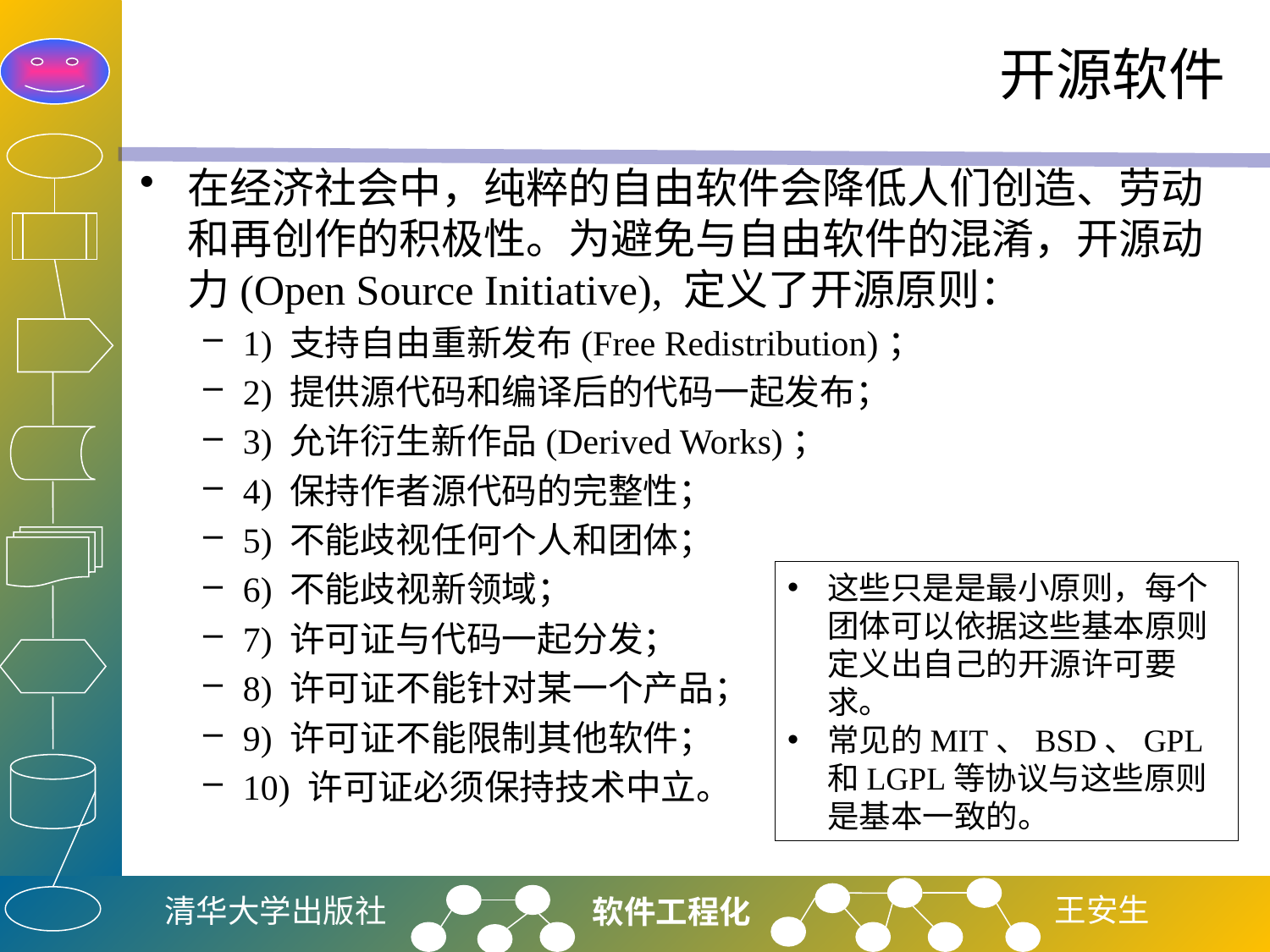

# 开源软件
在经济社会中，纯粹的自由软件会降低人们创造、劳动和再创作的积极性。为避免与自由软件的混淆，开源动力(Open Source Initiative), 定义了开源原则：
1) 支持自由重新发布(Free Redistribution)；
2) 提供源代码和编译后的代码一起发布；
3) 允许衍生新作品(Derived Works)；
4) 保持作者源代码的完整性；
5) 不能歧视任何个人和团体；
6) 不能歧视新领域；
7) 许可证与代码一起分发；
8) 许可证不能针对某一个产品；
9) 许可证不能限制其他软件；
10) 许可证必须保持技术中立。
这些只是是最小原则，每个团体可以依据这些基本原则定义出自己的开源许可要求。
常见的MIT、BSD、GPL和LGPL等协议与这些原则是基本一致的。